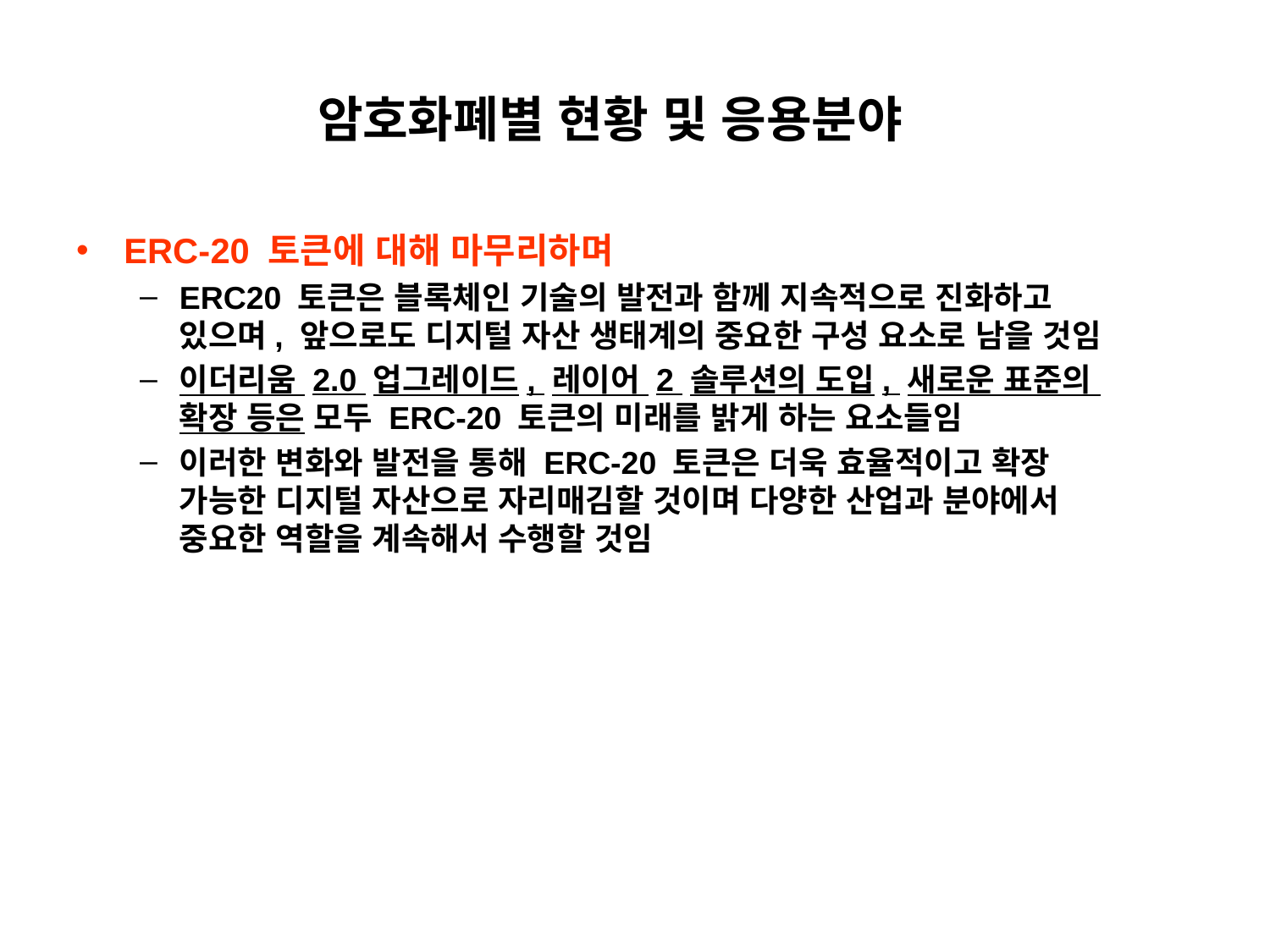

# 암호화폐별 현황 및 응용분야
ERC-20 토큰에 대해 마무리하며
ERC20 토큰은 블록체인 기술의 발전과 함께 지속적으로 진화하고
있으며, 앞으로도 디지털 자산 생태계의 중요한 구성 요소로 남을 것임
이더리움 2.0 업그레이드, 레이어 2 솔루션의 도입, 새로운 표준의
확장 등은 모두 ERC-20 토큰의 미래를 밝게 하는 요소들임
이러한 변화와 발전을 통해 ERC-20 토큰은 더욱 효율적이고 확장
가능한 디지털 자산으로 자리매김할 것이며 다양한 산업과 분야에서
중요한 역할을 계속해서 수행할 것임